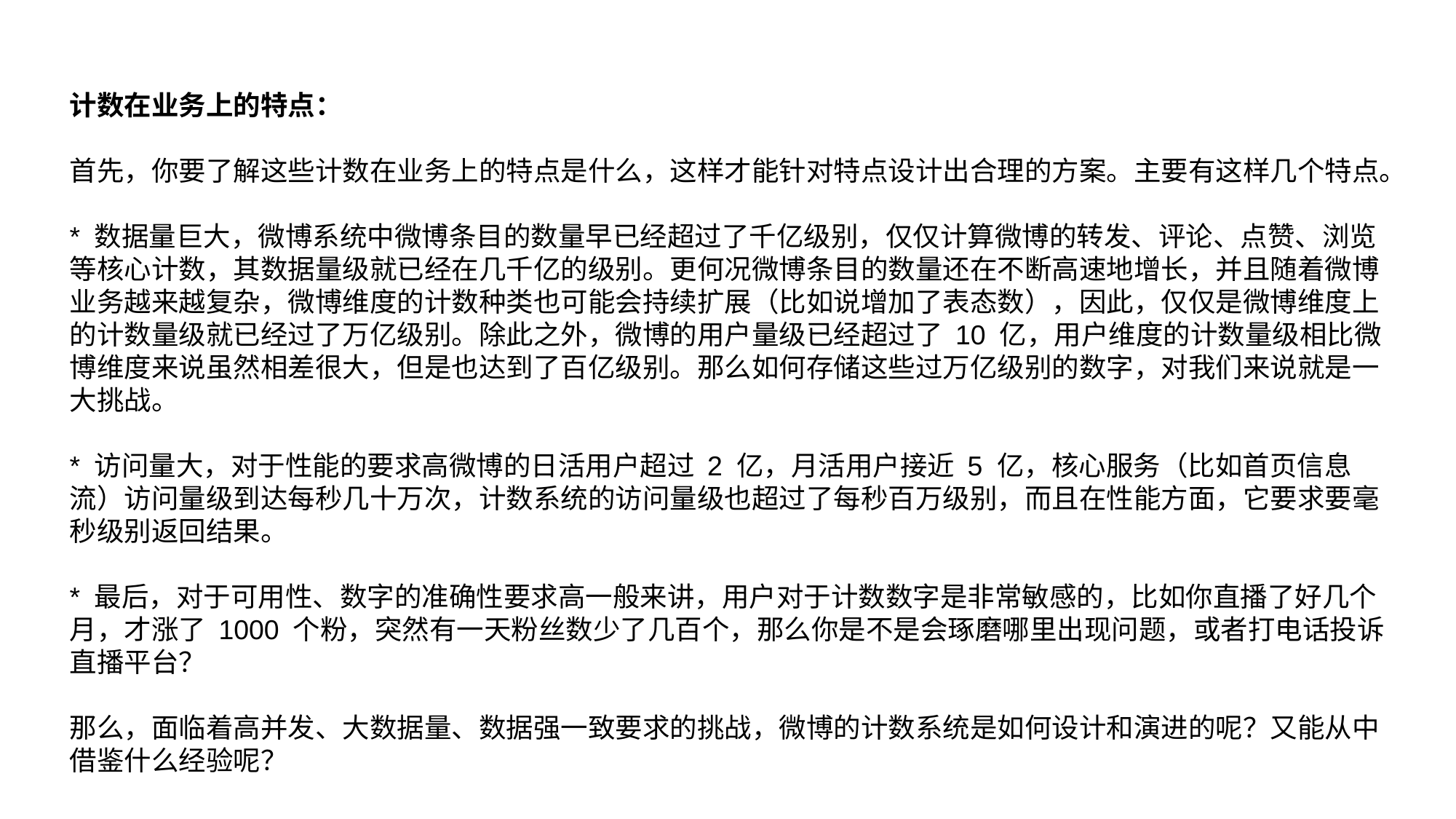

计数在业务上的特点：

首先，你要了解这些计数在业务上的特点是什么，这样才能针对特点设计出合理的方案。主要有这样几个特点。

* 数据量巨大，微博系统中微博条目的数量早已经超过了千亿级别，仅仅计算微博的转发、评论、点赞、浏览等核心计数，其数据量级就已经在几千亿的级别。更何况微博条目的数量还在不断高速地增长，并且随着微博业务越来越复杂，微博维度的计数种类也可能会持续扩展（比如说增加了表态数），因此，仅仅是微博维度上的计数量级就已经过了万亿级别。除此之外，微博的用户量级已经超过了 10 亿，用户维度的计数量级相比微博维度来说虽然相差很大，但是也达到了百亿级别。那么如何存储这些过万亿级别的数字，对我们来说就是一大挑战。

* 访问量大，对于性能的要求高 微博的日活用户超过 2 亿，月活用户接近 5 亿，核心服务（比如首页信息流）访问量级到达每秒几十万次，计数系统的访问量级也超过了每秒百万级别，而且在性能方面，它要求要毫秒级别返回结果。

* 最后，对于可用性、数字的准确性要求高 一般来讲，用户对于计数数字是非常敏感的，比如你直播了好几个月，才涨了 1000 个粉，突然有一天粉丝数少了几百个，那么你是不是会琢磨哪里出现问题，或者打电话投诉直播平台？

那么，面临着高并发、大数据量、数据强一致要求的挑战，微博的计数系统是如何设计和演进的呢？又能从中借鉴什么经验呢？